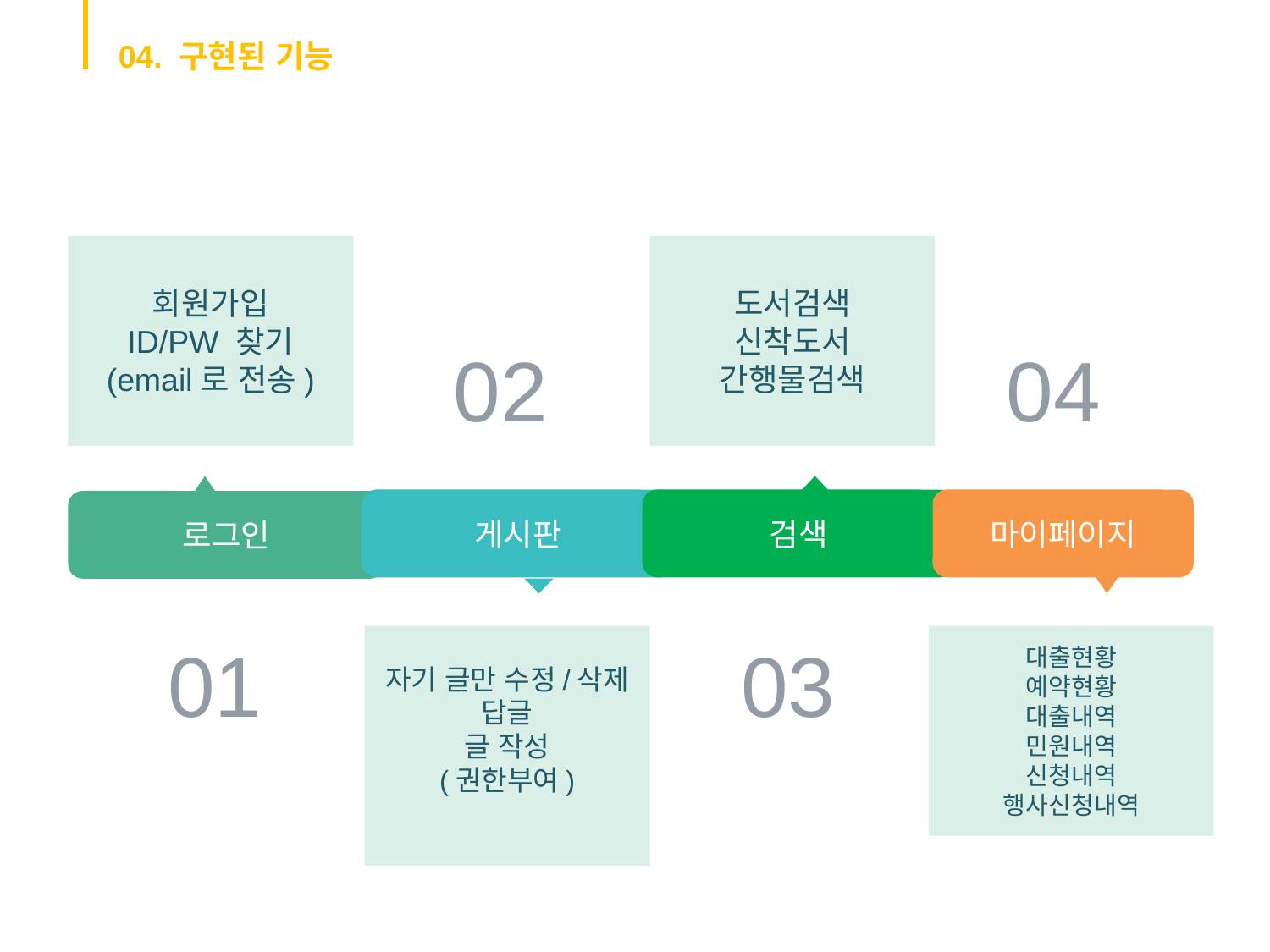

04. 구현된 기능
회원가입
ID/PW 찾기
(email로 전송)
도서검색
신착도서
간행물검색
02
04

검색
마이페이지
게시판
로그인

01
자기 글만 수정/삭제
답글
글 작성
(권한부여)

03
대출현황
예약현황
대출내역
민원내역
신청내역
행사신청내역